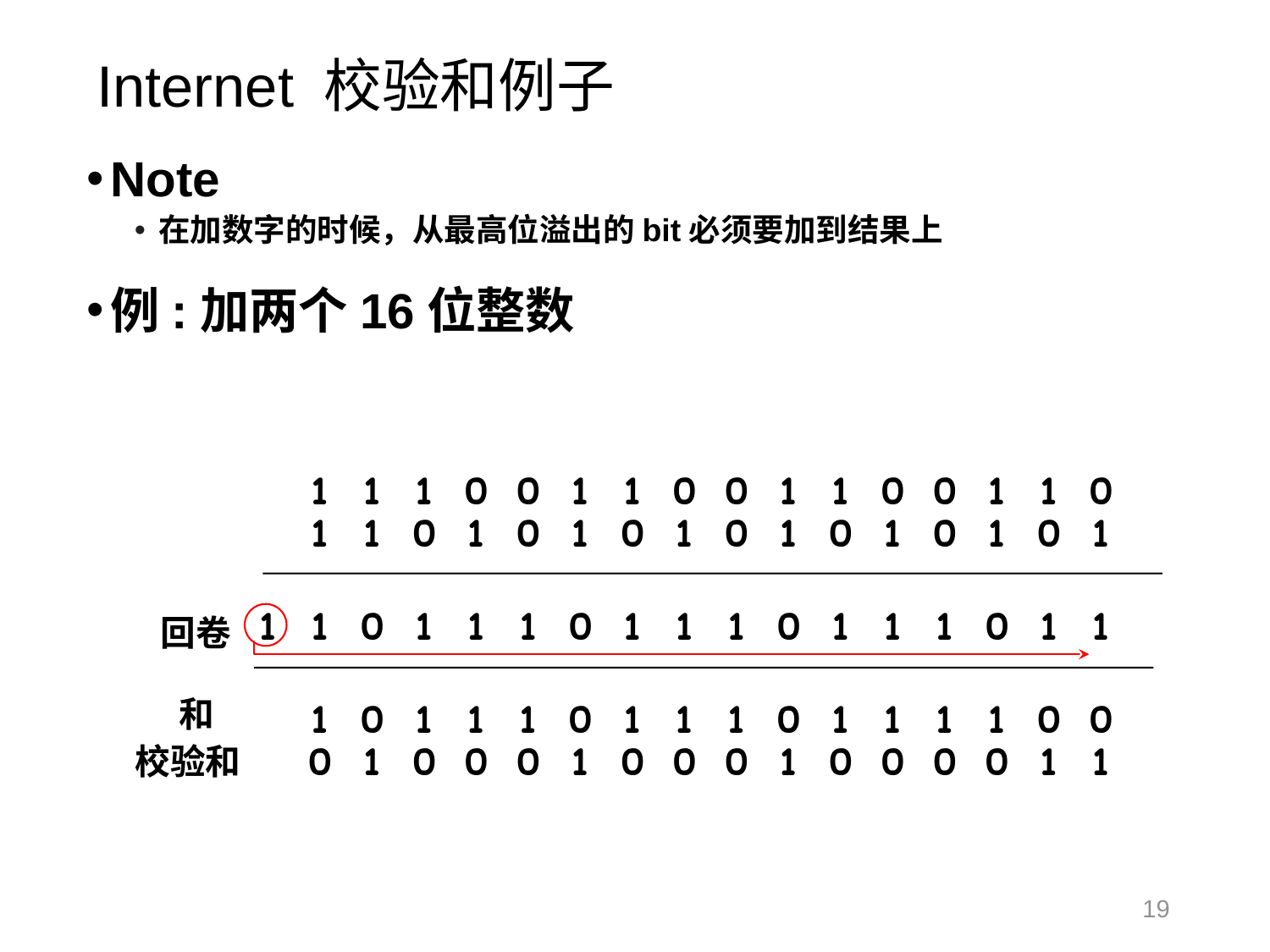

# Internet 校验和例子
Note
在加数字的时候，从最高位溢出的bit必须要加到结果上
例:加两个16位整数
1  1  1  1  0  0  1  1  0  0  1  1  0  0  1  1  0
1  1  1  0  1  0  1  0  1  0  1  0  1  0  1  0  1

1  1  0  1  1  1  0  1  1  1  0  1  1  1  0  1  1

1  1  0  1  1  1  0  1  1  1  0  1  1  1  1  0  0
1  0  1  0  0  0  1  0  0  0  1  0  0  0  0  1  1

回卷

和
校验和
19